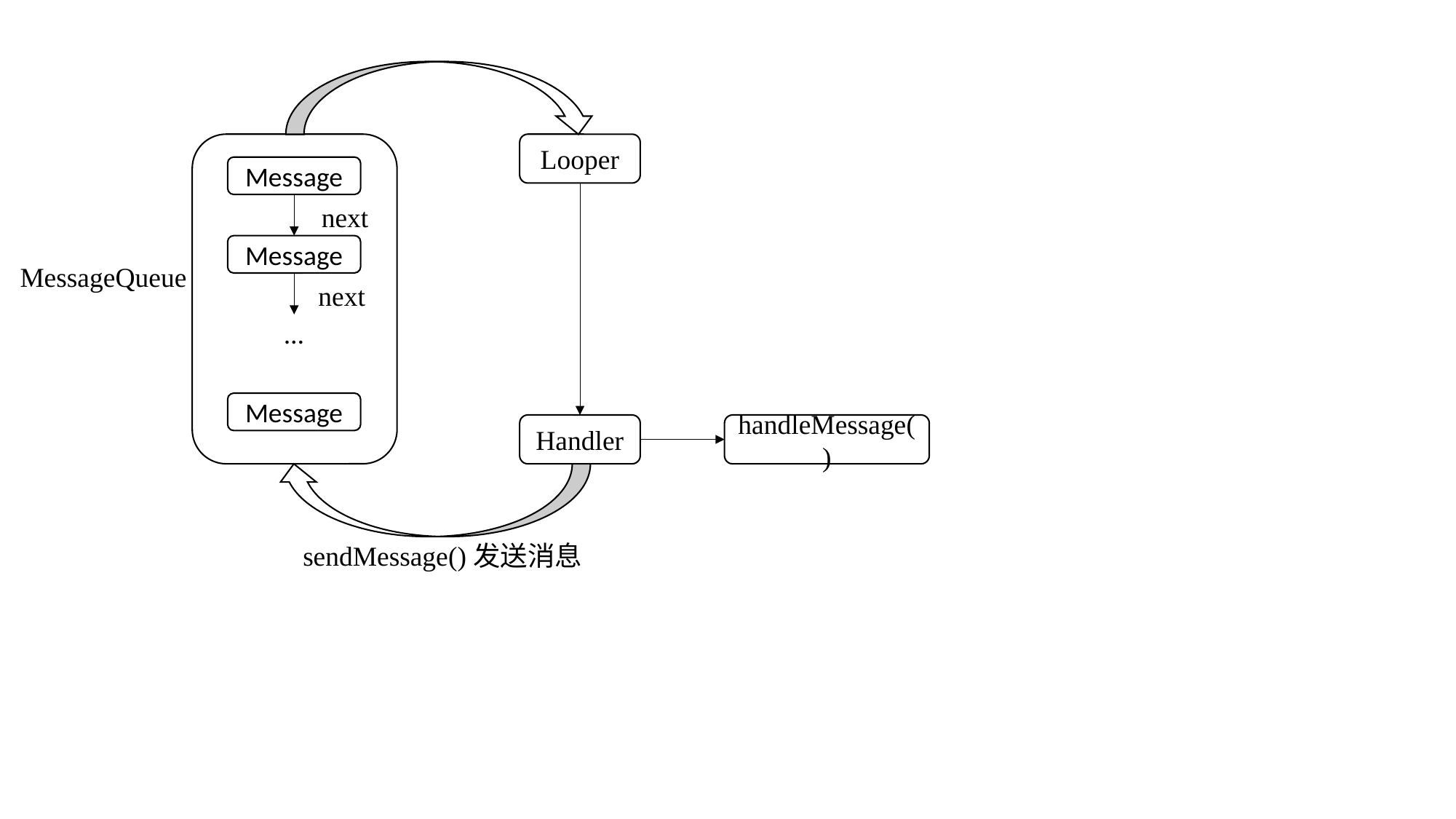

Looper
Message
next
Message
MessageQueue
next
…

Message
Handler
handleMessage()
sendMessage()发送消息